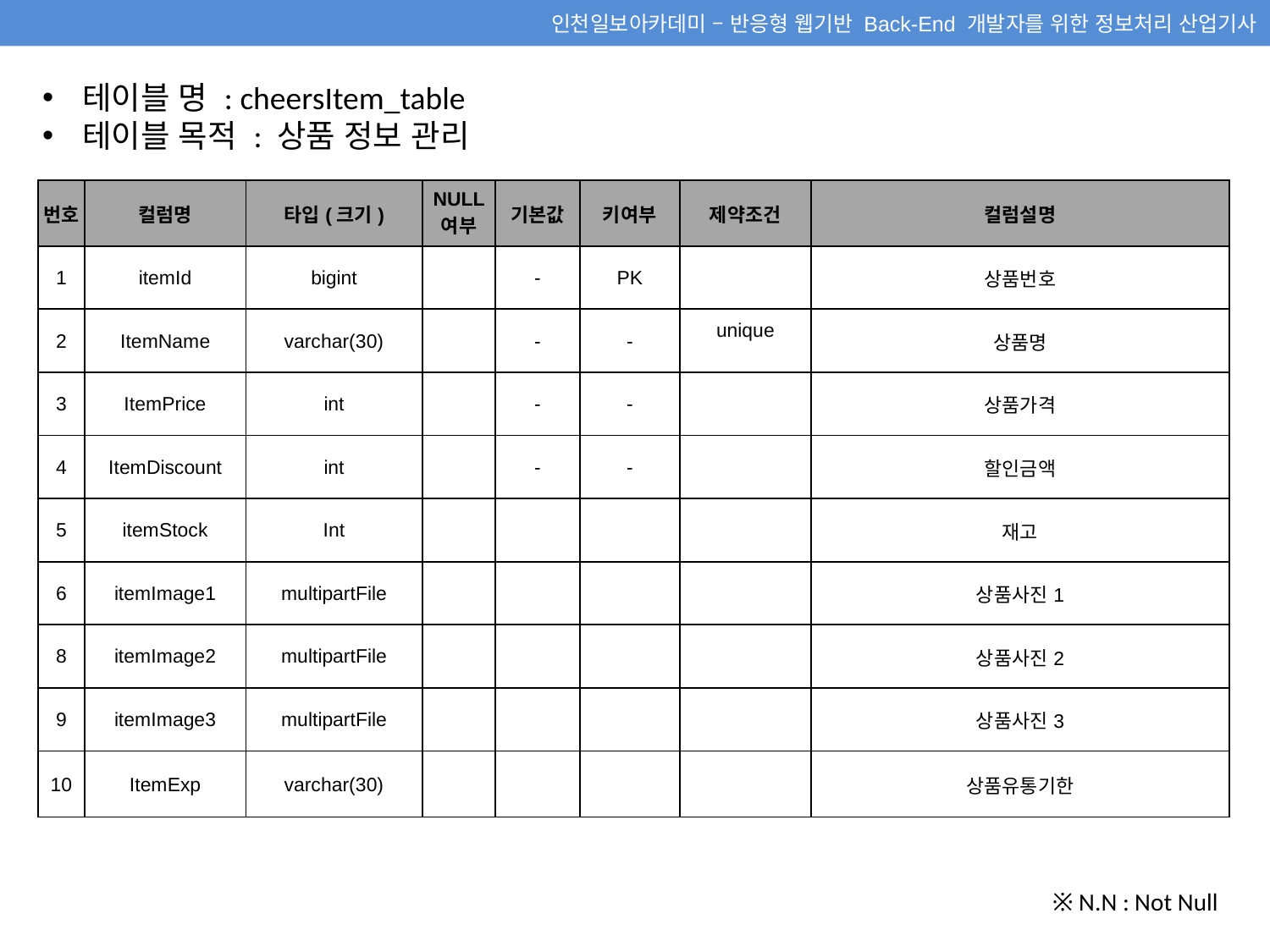

테이블 명 : cheersItem_table
테이블 목적 : 상품 정보 관리
| 번호 | 컬럼명 | 타입(크기) | NULL 여부 | 기본값 | 키여부 | 제약조건 | 컬럼설명 |
| --- | --- | --- | --- | --- | --- | --- | --- |
| 1 | itemId | bigint |  | - | PK |  | 상품번호 |
| 2 | ItemName | varchar(30) |  | - | - | unique | 상품명 |
| 3 | ItemPrice | int |  | - | - |  | 상품가격 |
| 4 | ItemDiscount | int |  | - | - |  | 할인금액 |
| 5 | itemStock | Int |  |  |  |  | 재고 |
| 6 | itemImage1 | multipartFile |  |  |  |  | 상품사진1 |
| 8 | itemImage2 | multipartFile |  |  |  |  | 상품사진2 |
| 9 | itemImage3 | multipartFile |  |  |  |  | 상품사진3 |
| 10 | ItemExp | varchar(30) |  |  |  |  | 상품유통기한 |
※ N.N : Not Null